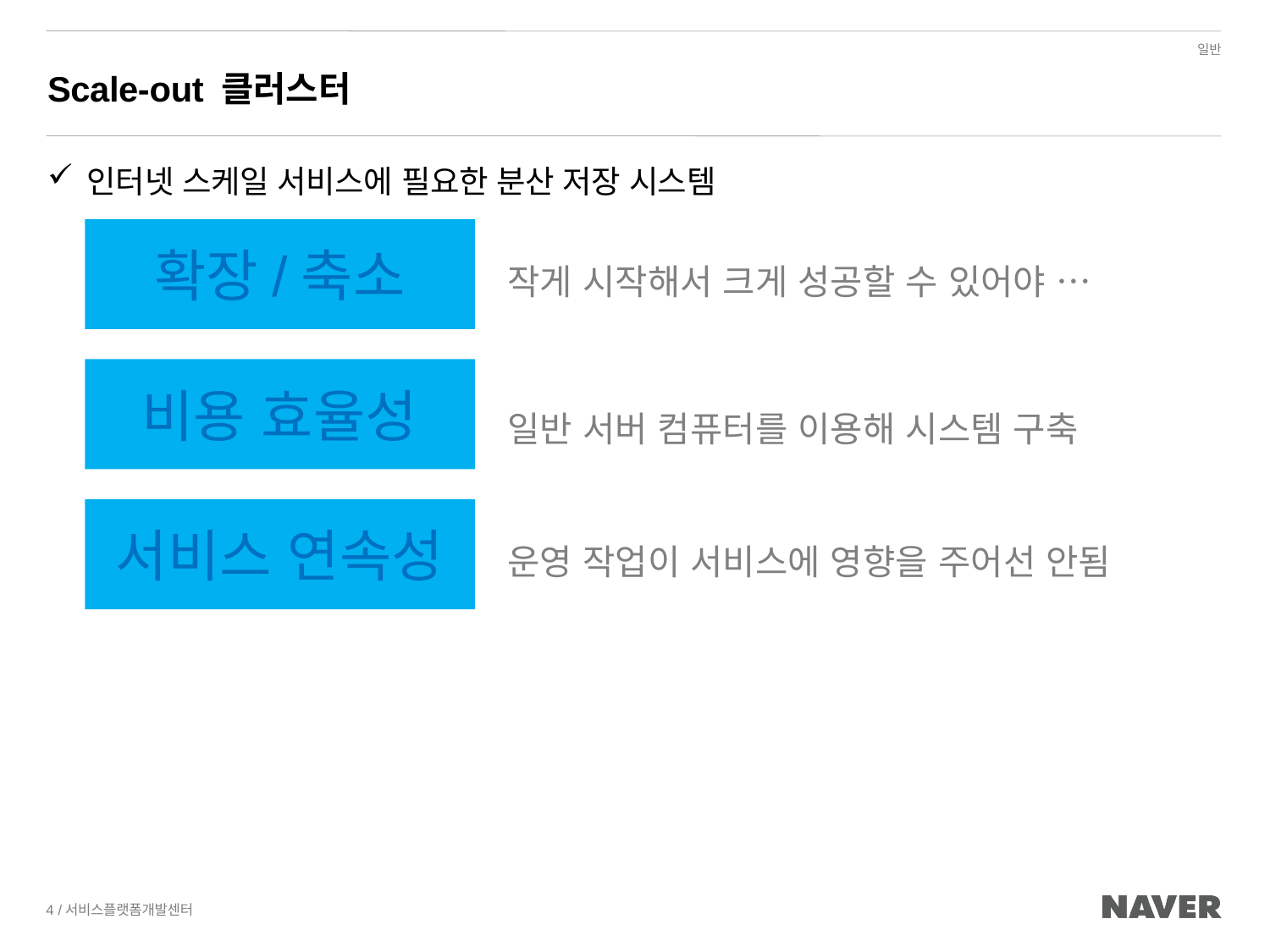

# Scale-out 클러스터
인터넷 스케일 서비스에 필요한 분산 저장 시스템
확장/축소
작게 시작해서 크게 성공할 수 있어야 …
비용 효율성
일반 서버 컴퓨터를 이용해 시스템 구축
서비스 연속성
운영 작업이 서비스에 영향을 주어선 안됨